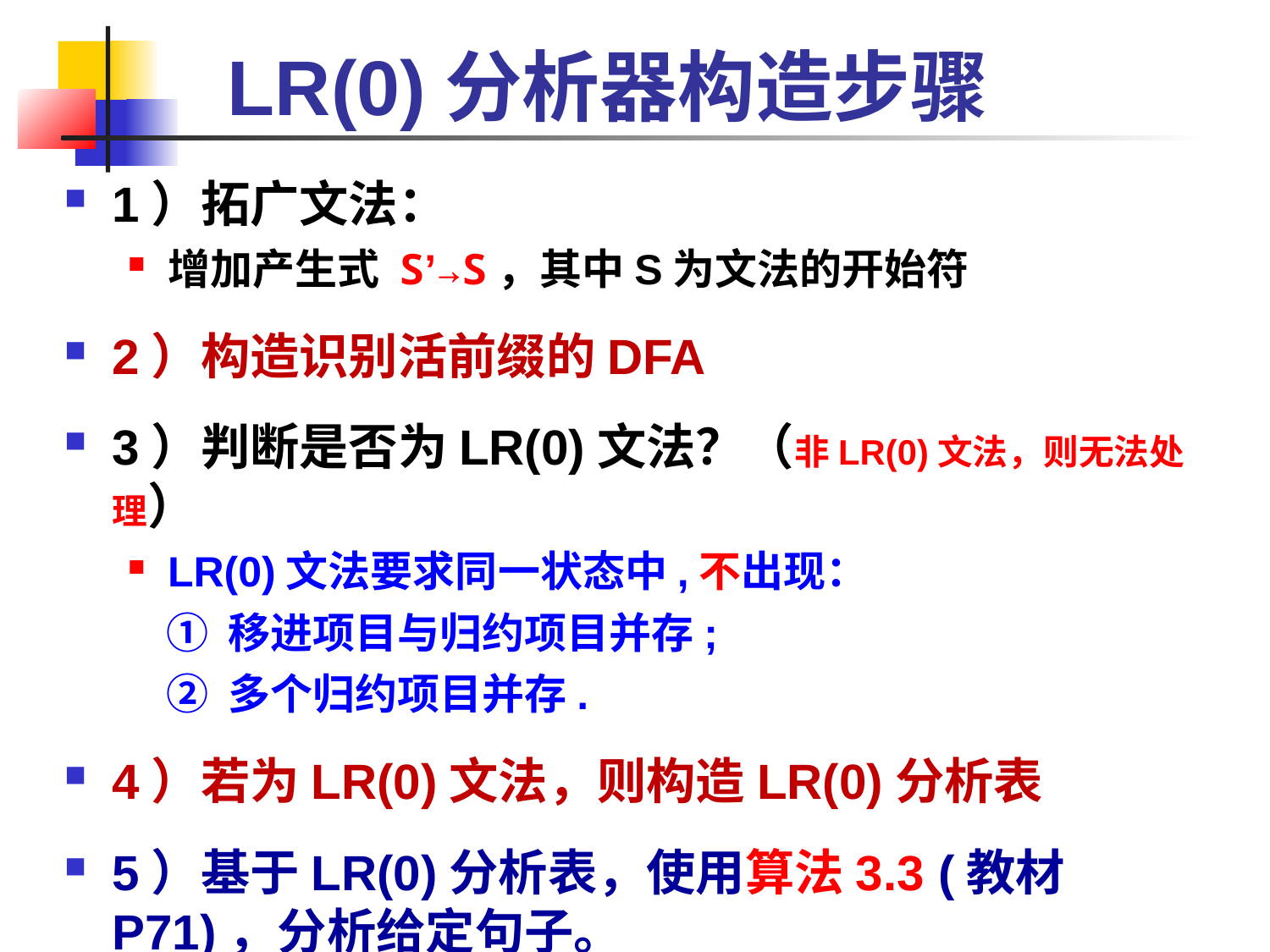

# LR(0)分析器构造步骤
1）拓广文法：
增加产生式 S’→S，其中S为文法的开始符
2）构造识别活前缀的DFA
3）判断是否为LR(0)文法？（非LR(0)文法，则无法处理）
LR(0)文法要求同一状态中,不出现：
    ① 移进项目与归约项目并存;
    ② 多个归约项目并存.
4）若为LR(0)文法，则构造LR(0)分析表
5）基于LR(0)分析表，使用算法3.3 (教材P71)，分析给定句子。